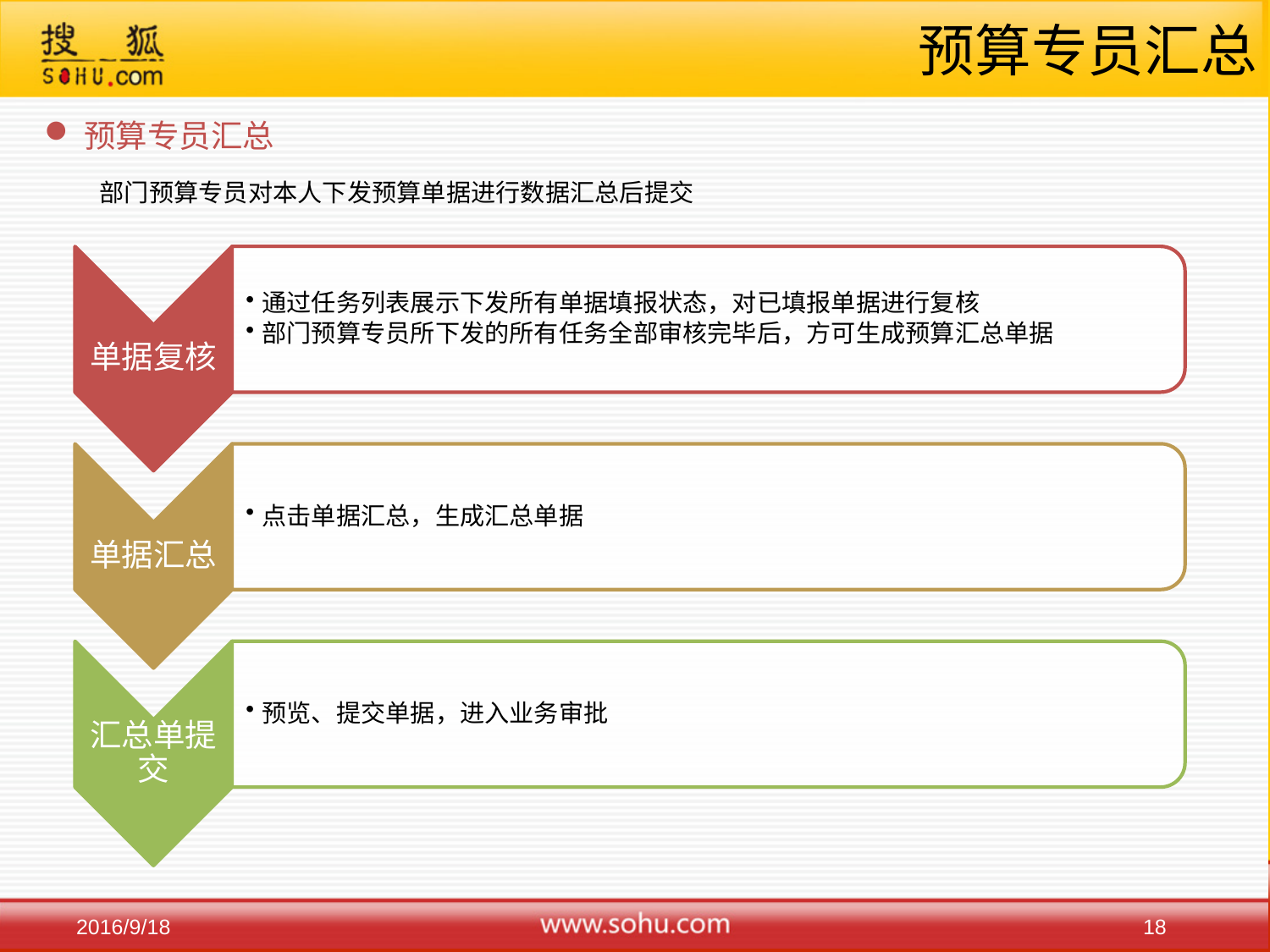

# 预算专员汇总
预算专员汇总

         部门预算专员对本人下发预算单据进行数据汇总后提交

单据复核
通过任务列表展示下发所有单据填报状态，对已填报单据进行复核
部门预算专员所下发的所有任务全部审核完毕后，方可生成预算汇总单据
单据汇总
点击单据汇总，生成汇总单据
汇总单提交
预览、提交单据，进入业务审批
18